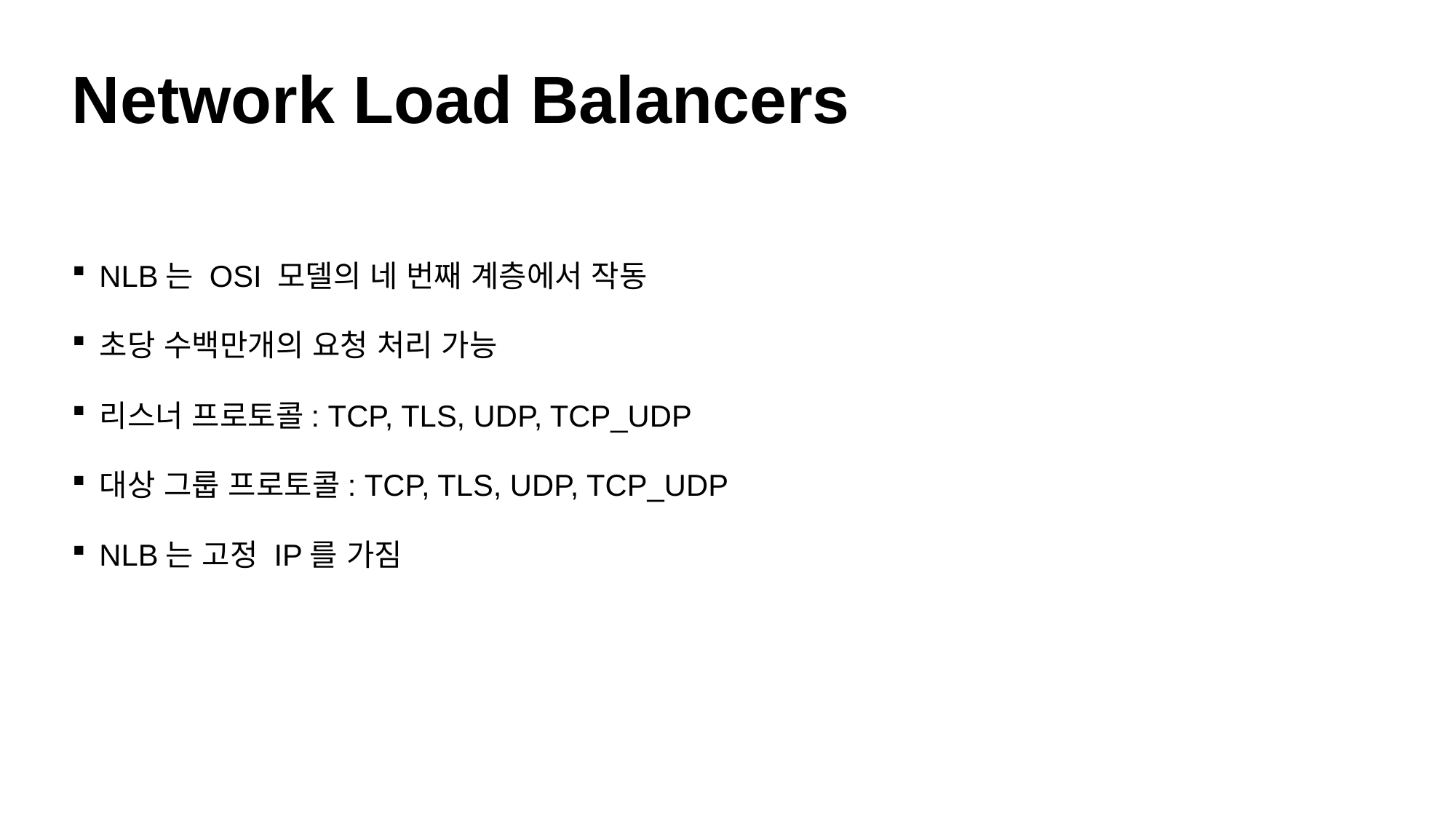

# Network Load Balancers

NLB는 OSI 모델의 네 번째 계층에서 작동
초당 수백만개의 요청 처리 가능
리스너 프로토콜: TCP, TLS, UDP, TCP_UDP
대상 그룹 프로토콜: TCP, TLS, UDP, TCP_UDP
NLB는 고정 IP를 가짐